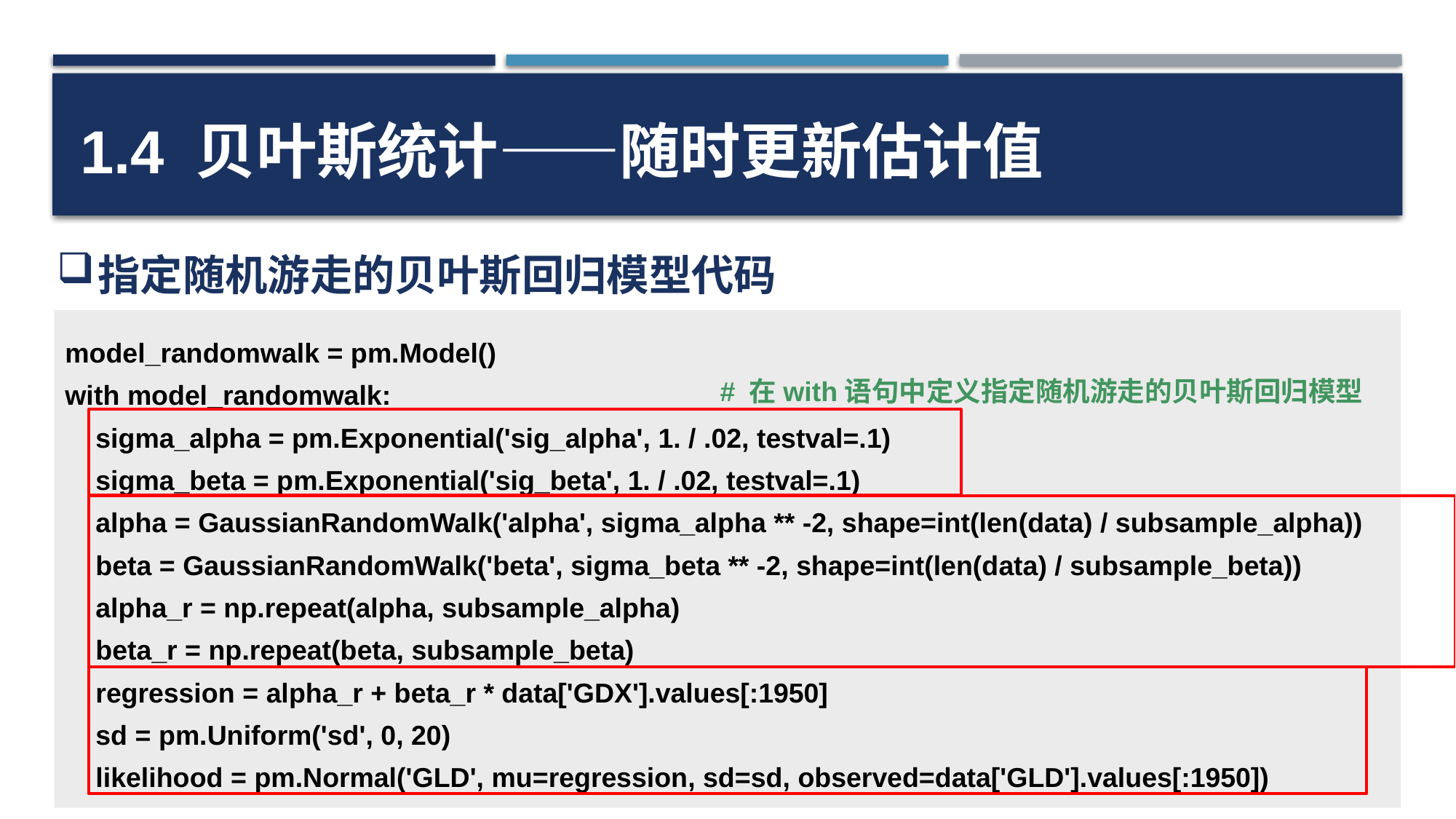

1.4 贝叶斯统计——随时更新估计值
指定随机游走的贝叶斯回归模型代码

model_randomwalk = pm.Model()
with model_randomwalk:
    sigma_alpha = pm.Exponential('sig_alpha', 1. / .02, testval=.1)
    sigma_beta = pm.Exponential('sig_beta', 1. / .02, testval=.1)
    alpha = GaussianRandomWalk('alpha', sigma_alpha ** -2, shape=int(len(data) / subsample_alpha))
    beta = GaussianRandomWalk('beta', sigma_beta ** -2, shape=int(len(data) / subsample_beta))
    alpha_r = np.repeat(alpha, subsample_alpha)
    beta_r = np.repeat(beta, subsample_beta)
    regression = alpha_r + beta_r * data['GDX'].values[:1950]
    sd = pm.Uniform('sd', 0, 20)
    likelihood = pm.Normal('GLD', mu=regression, sd=sd, observed=data['GLD'].values[:1950])
# 在with语句中定义指定随机游走的贝叶斯回归模型

24